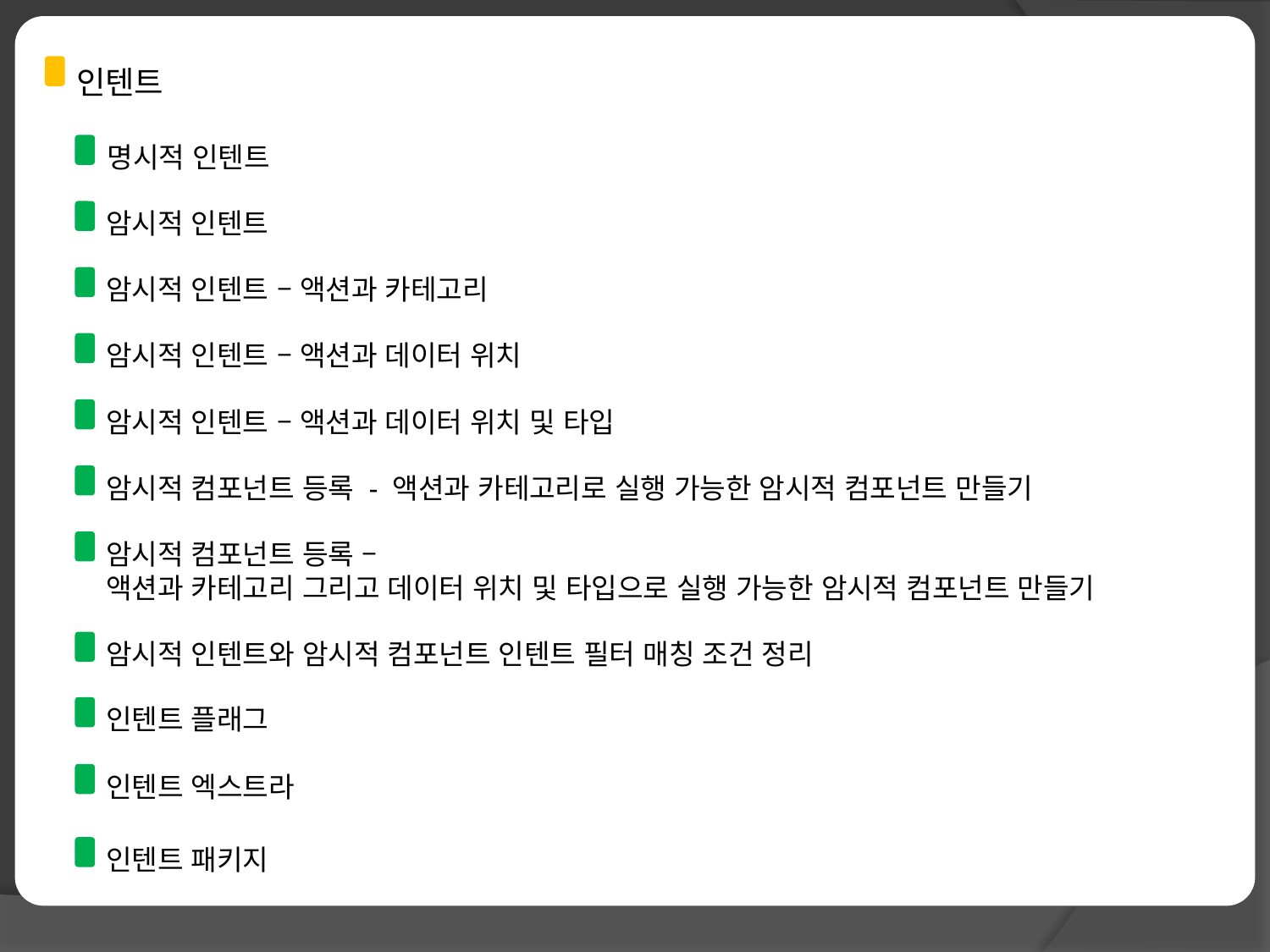

인텐트
명시적 인텐트

암시적 인텐트

암시적 인텐트 – 액션과 카테고리

암시적 인텐트 – 액션과 데이터 위치

암시적 인텐트 – 액션과 데이터 위치 및 타입

암시적 컴포넌트 등록 - 액션과 카테고리로 실행 가능한 암시적 컴포넌트 만들기

암시적 컴포넌트 등록 –
액션과 카테고리 그리고 데이터 위치 및 타입으로 실행 가능한 암시적 컴포넌트 만들기

암시적 인텐트와 암시적 컴포넌트 인텐트 필터 매칭 조건 정리

인텐트 플래그

인텐트 엑스트라

인텐트 패키지